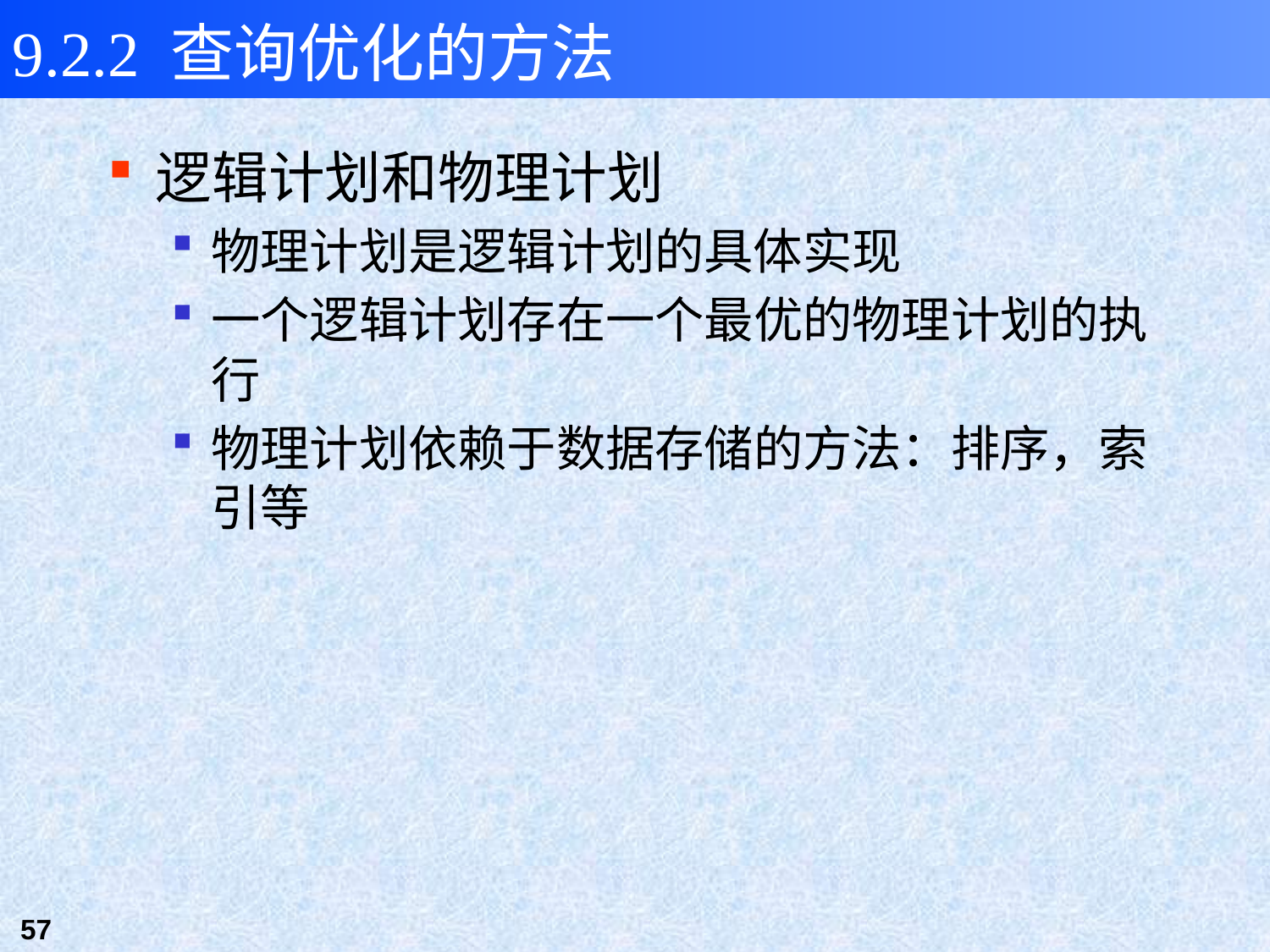

9.2.2 查询优化的方法
逻辑计划和物理计划
物理计划是逻辑计划的具体实现
一个逻辑计划存在一个最优的物理计划的执行
物理计划依赖于数据存储的方法：排序，索引等